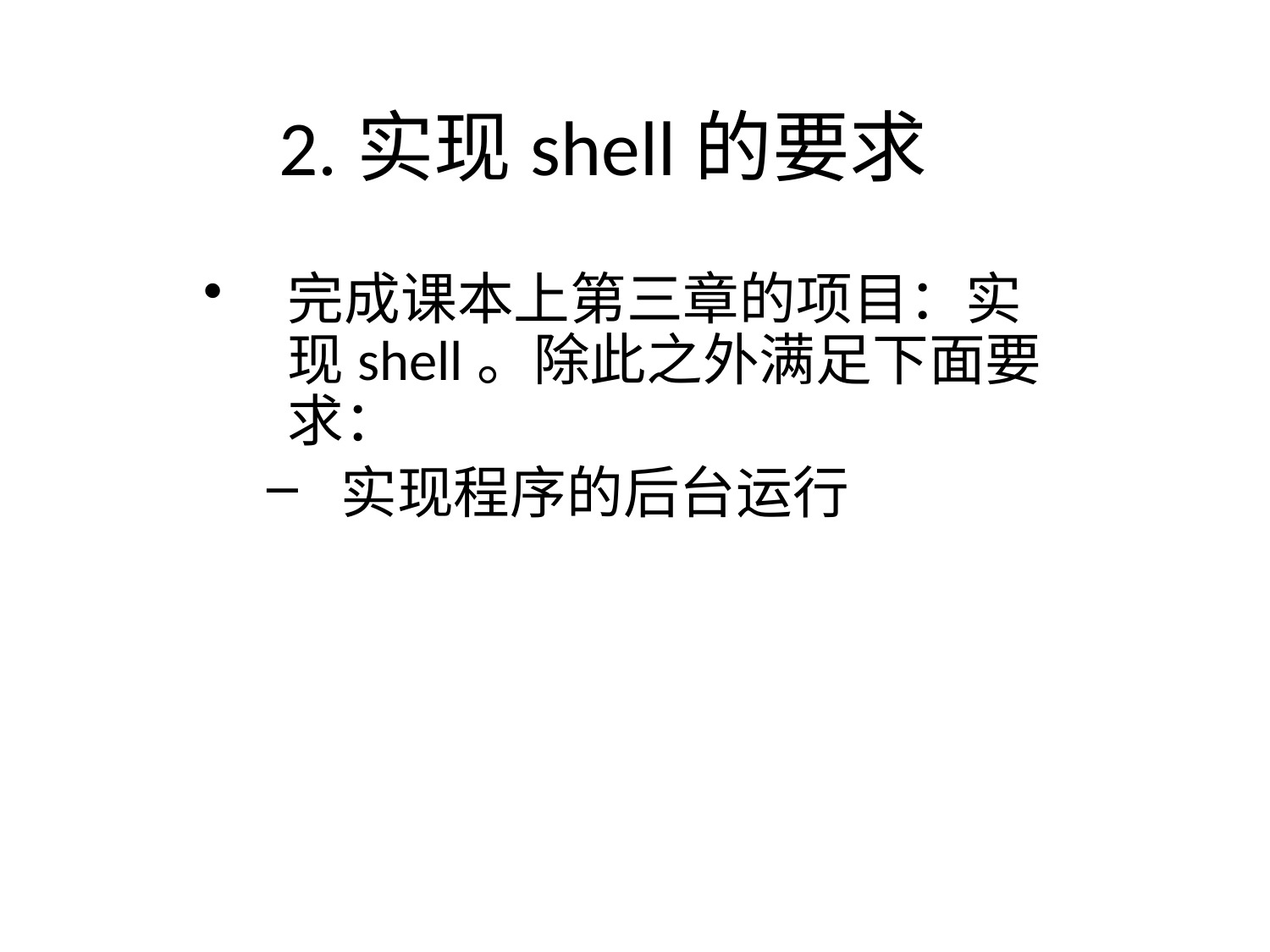

# 2.实现shell的要求
完成课本上第三章的项目：实现shell。除此之外满足下面要求：
实现程序的后台运行